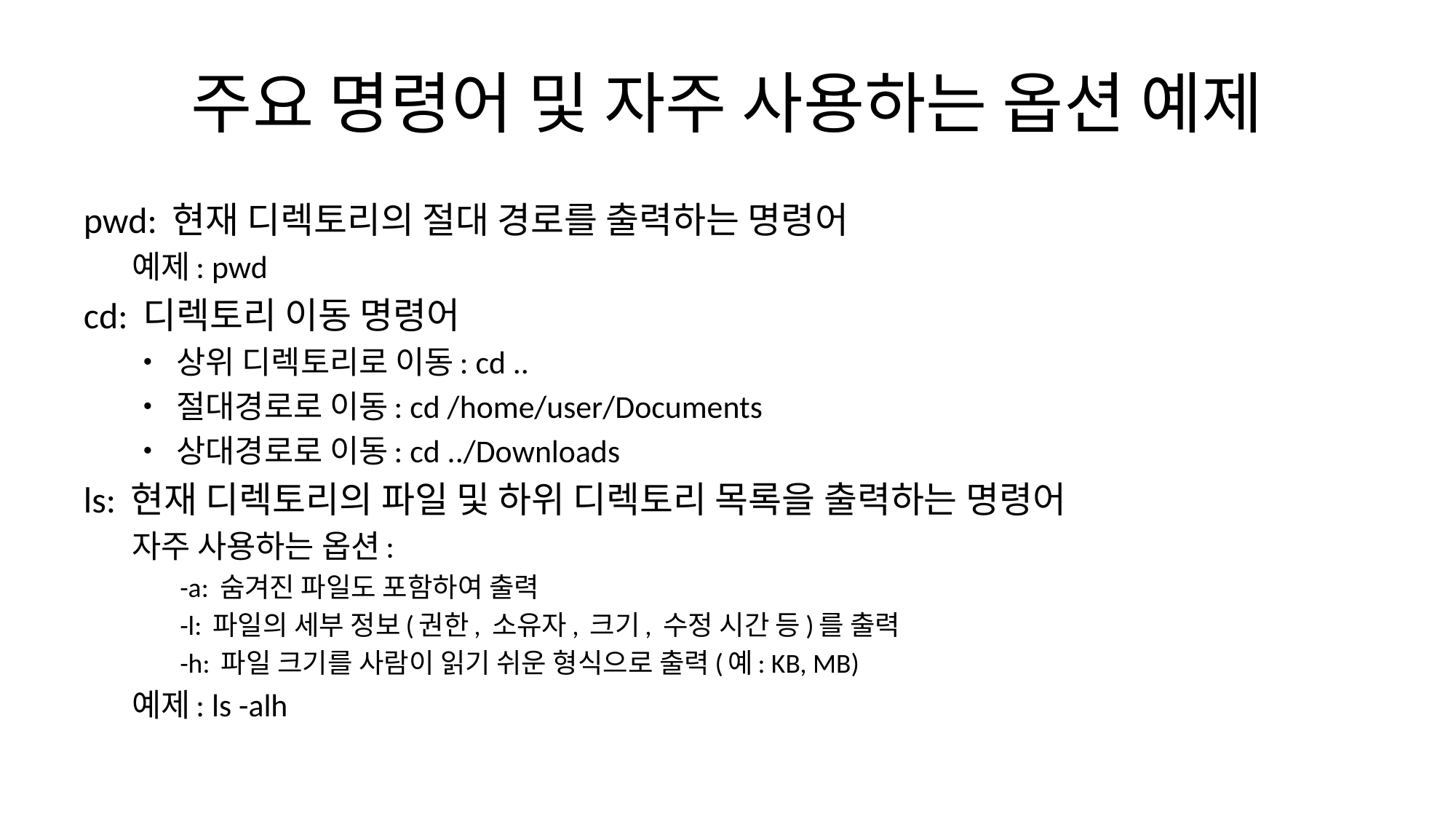

# 주요 명령어 및 자주 사용하는 옵션 예제
pwd: 현재 디렉토리의 절대 경로를 출력하는 명령어
예제: pwd
cd: 디렉토리 이동 명령어
• 상위 디렉토리로 이동: cd ..
• 절대경로로 이동: cd /home/user/Documents
• 상대경로로 이동: cd ../Downloads
ls: 현재 디렉토리의 파일 및 하위 디렉토리 목록을 출력하는 명령어
자주 사용하는 옵션:
-a: 숨겨진 파일도 포함하여 출력
-l: 파일의 세부 정보(권한, 소유자, 크기, 수정 시간 등)를 출력
-h: 파일 크기를 사람이 읽기 쉬운 형식으로 출력(예: KB, MB)
예제: ls -alh